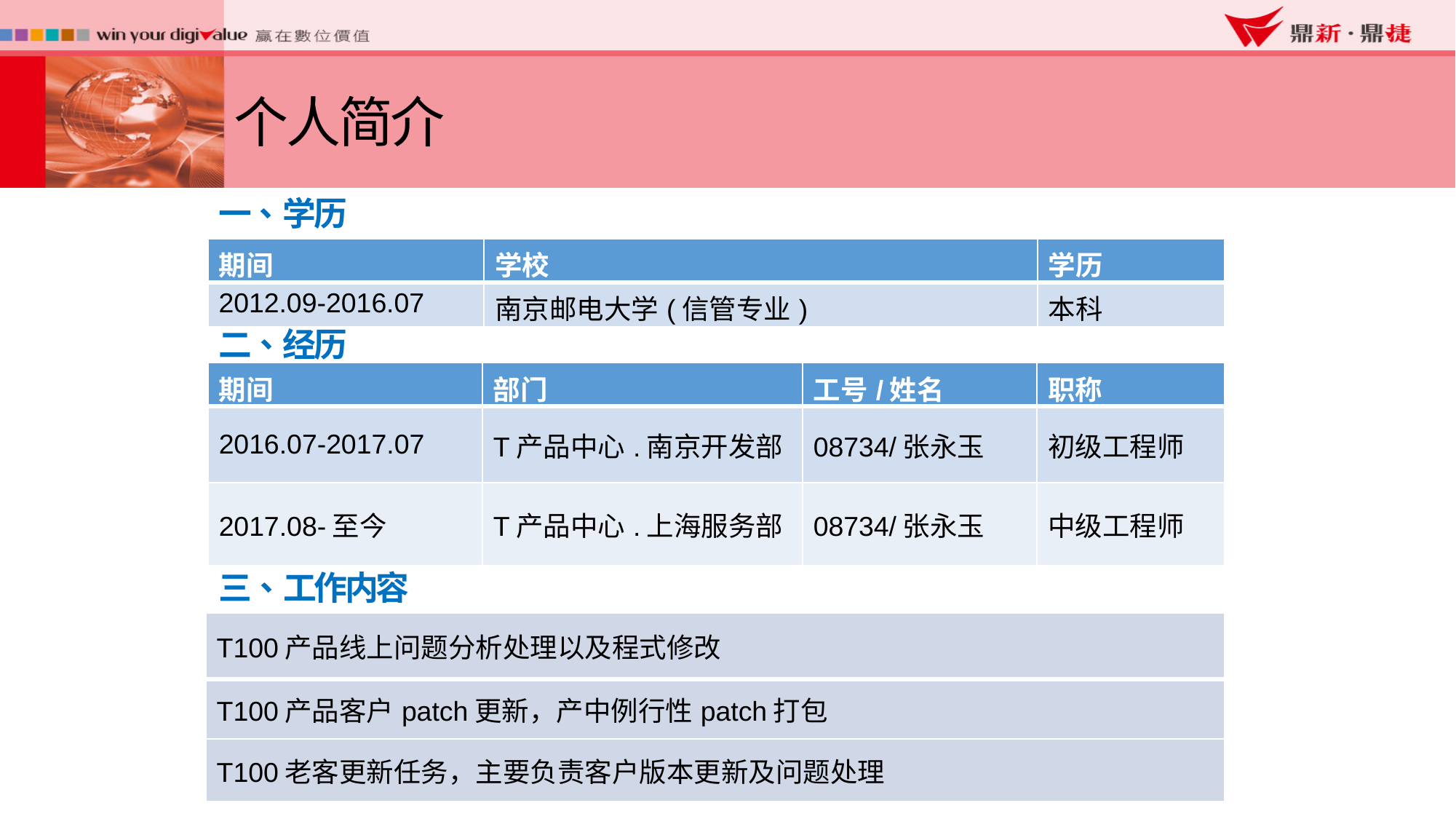

个人简介
一、学历
| 期间 | 学校 | 学历 |
| --- | --- | --- |
| 2012.09-2016.07 | 南京邮电大学(信管专业) | 本科 |
二、经历
| 期间 | 部门 | 工号/姓名 | 职称 |
| --- | --- | --- | --- |
| 2016.07-2017.07 | T产品中心.南京开发部 | 08734/张永玉 | 初级工程师 |
| 2017.08-至今 | T产品中心.上海服务部 | 08734/张永玉 | 中级工程师 |
三、工作内容
| T100产品线上问题分析处理以及程式修改 |
| --- |
| T100产品客户patch更新，产中例行性patch打包 |
| T100老客更新任务，主要负责客户版本更新及问题处理 |

2